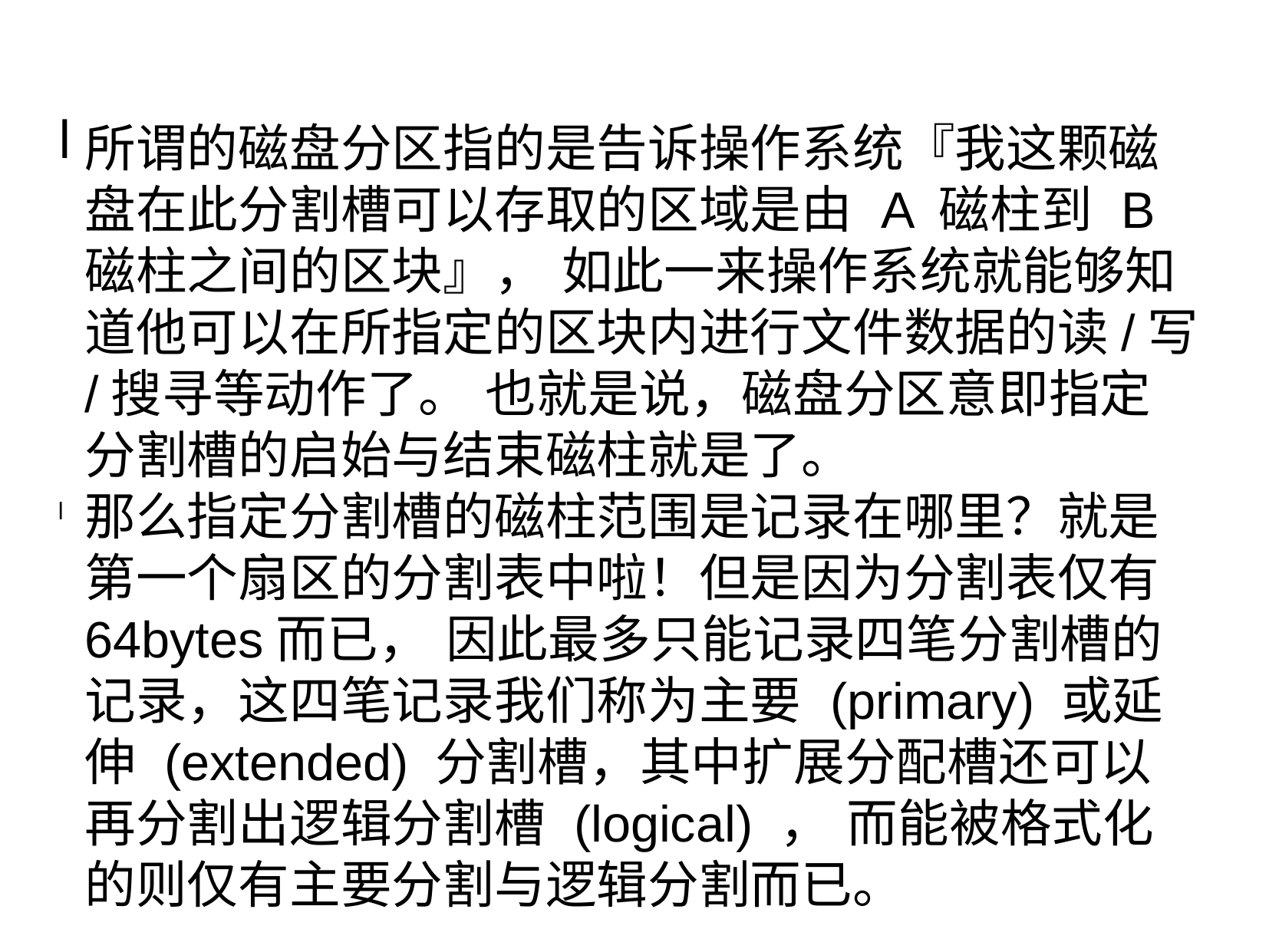

所谓的磁盘分区指的是告诉操作系统『我这颗磁盘在此分割槽可以存取的区域是由 A 磁柱到 B 磁柱之间的区块』， 如此一来操作系统就能够知道他可以在所指定的区块内进行文件数据的读/写/搜寻等动作了。 也就是说，磁盘分区意即指定分割槽的启始与结束磁柱就是了。
那么指定分割槽的磁柱范围是记录在哪里？就是第一个扇区的分割表中啦！但是因为分割表仅有64bytes而已， 因此最多只能记录四笔分割槽的记录，这四笔记录我们称为主要 (primary) 或延伸 (extended) 分割槽，其中扩展分配槽还可以再分割出逻辑分割槽 (logical) ， 而能被格式化的则仅有主要分割与逻辑分割而已。